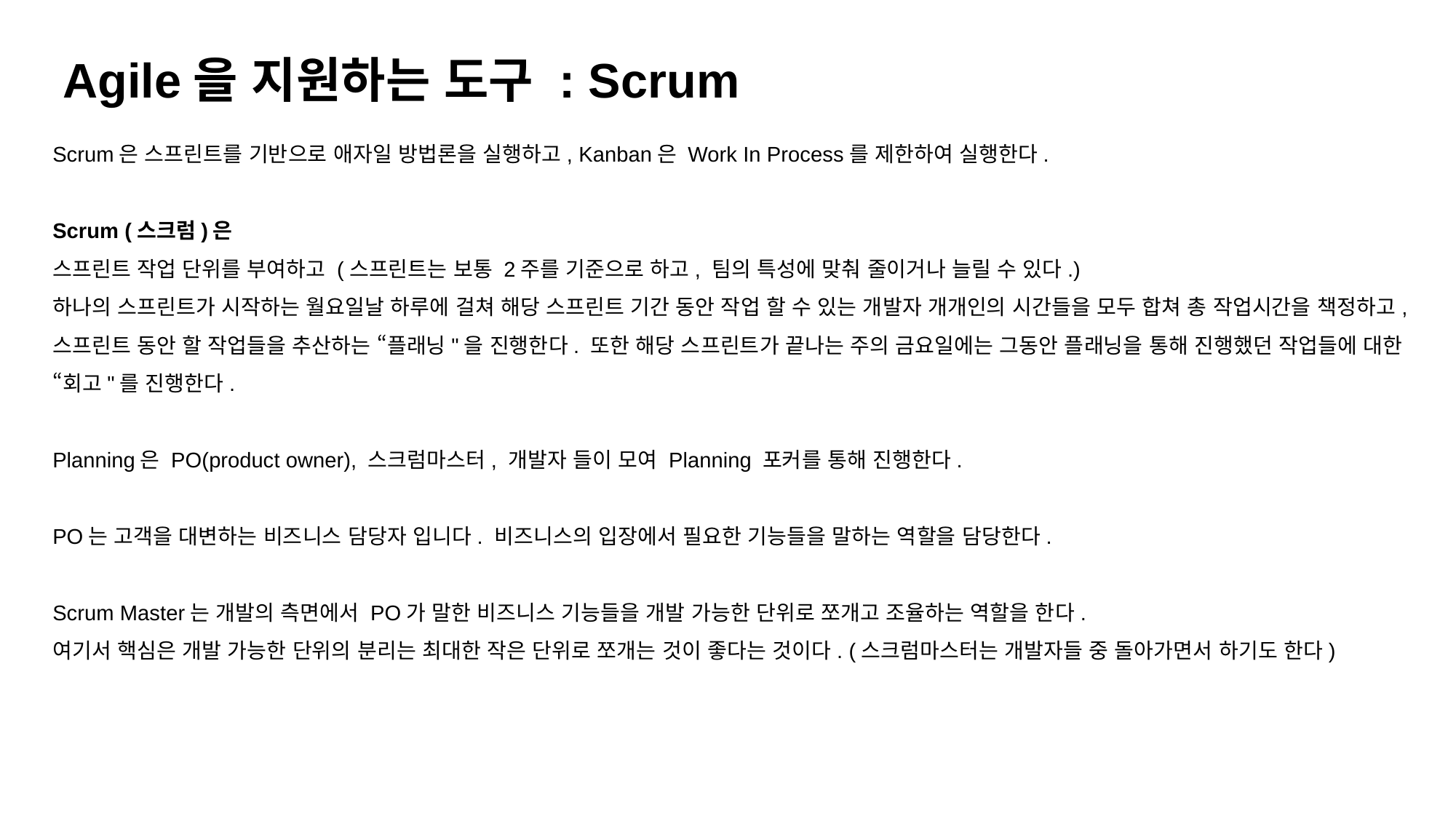

# Agile을 지원하는 도구 : Scrum
Scrum은 스프린트를 기반으로 애자일 방법론을 실행하고, Kanban은 Work In Process를 제한하여 실행한다.

Scrum (스크럼)은
스프린트 작업 단위를 부여하고 (스프린트는 보통 2주를 기준으로 하고, 팀의 특성에 맞춰 줄이거나 늘릴 수 있다.)
하나의 스프린트가 시작하는 월요일날 하루에 걸쳐 해당 스프린트 기간 동안 작업 할 수 있는 개발자 개개인의 시간들을 모두 합쳐 총 작업시간을 책정하고, 스프린트 동안 할 작업들을 추산하는 “플래닝"을 진행한다. 또한 해당 스프린트가 끝나는 주의 금요일에는 그동안 플래닝을 통해 진행했던 작업들에 대한 “회고"를 진행한다.

Planning은 PO(product owner), 스크럼마스터, 개발자 들이 모여 Planning 포커를 통해 진행한다.

PO는 고객을 대변하는 비즈니스 담당자 입니다. 비즈니스의 입장에서 필요한 기능들을 말하는 역할을 담당한다.

Scrum Master는 개발의 측면에서 PO가 말한 비즈니스 기능들을 개발 가능한 단위로 쪼개고 조율하는 역할을 한다.
여기서 핵심은 개발 가능한 단위의 분리는 최대한 작은 단위로 쪼개는 것이 좋다는 것이다. (스크럼마스터는 개발자들 중 돌아가면서 하기도 한다)